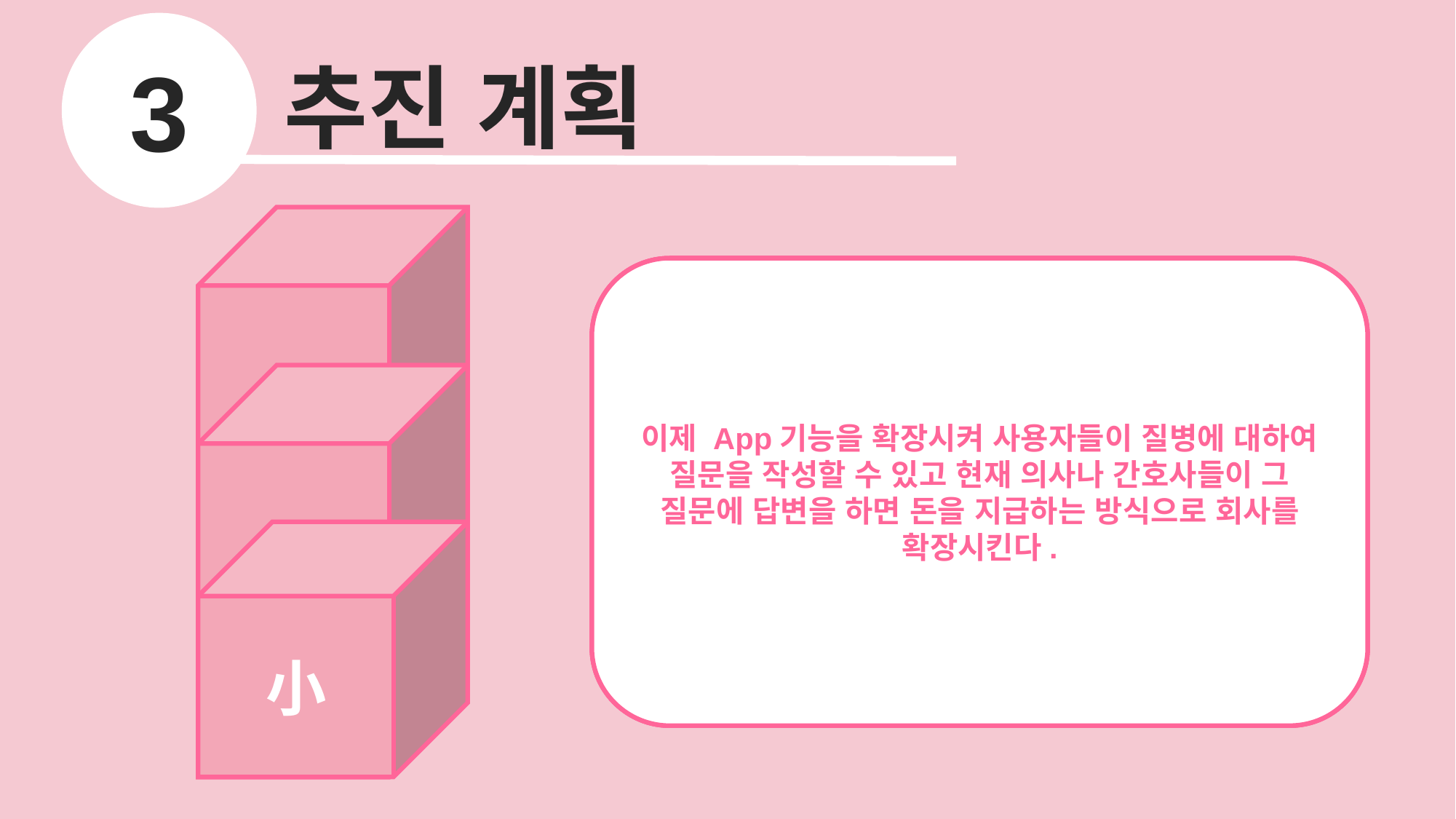

3
추진 계획
大
App을 제작 후 SNS광고로 사용자를 모은다.

사용자가 모였으면 다른 업체의 광고를 Cure Mate에 띄워 광고비를 받는다.

이제 App기능을 확장시켜 사용자들이 질병에 대하여 질문을 작성할 수 있고 현재 의사나 간호사들이 그 질문에 답변을 하면 돈을 지급하는 방식으로 회사를 확장시킨다.
질병 전문 상담원을 채용하여 보다 전문적이고 개개인에게 맞춘 질병 케어 서비스를 실행한다.

한국뿐만 아니라 전 세계의 질병 발병률과 질병과 기상 기후에 대한 연관성 데이터를 바탕으로 기후에 따른 맞춤 예방 및 치료 서비스를 시작한다.
中
小